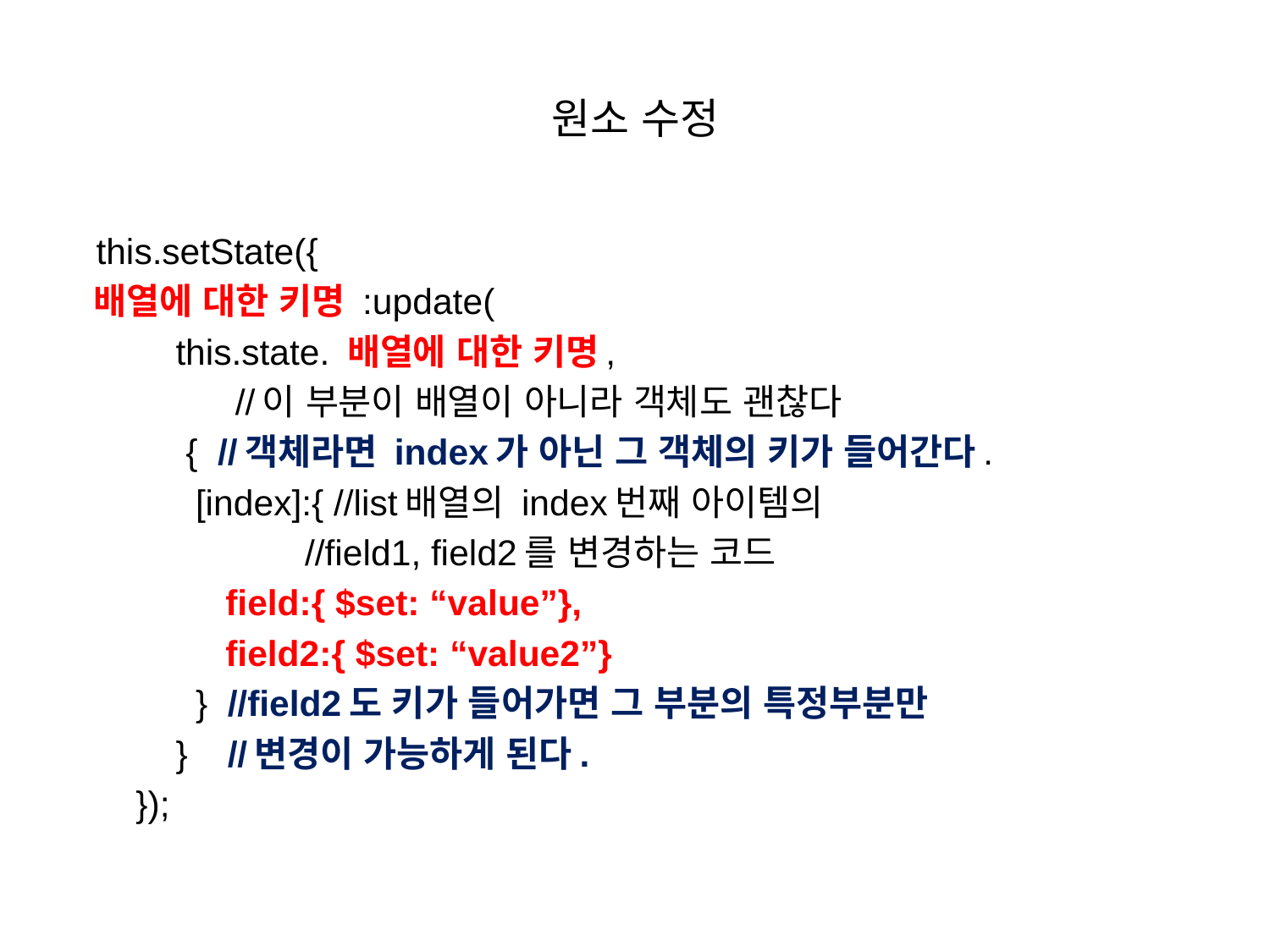

# 원소 수정
  this.setState({
 배열에 대한 키명 :update(
          this.state. 배열에 대한 키명,
                //이 부분이 배열이 아니라 객체도 괜찮다
           {  //객체라면 index가 아닌 그 객체의 키가 들어간다.
            [index]:{ //list배열의 index번째 아이템의
                       //field1, field2를 변경하는 코드
               field:{ $set: “value”},
               field2:{ $set: “value2”}
            }  //field2도 키가 들어가면 그 부분의 특정부분만
          }    //변경이 가능하게 된다.
      });